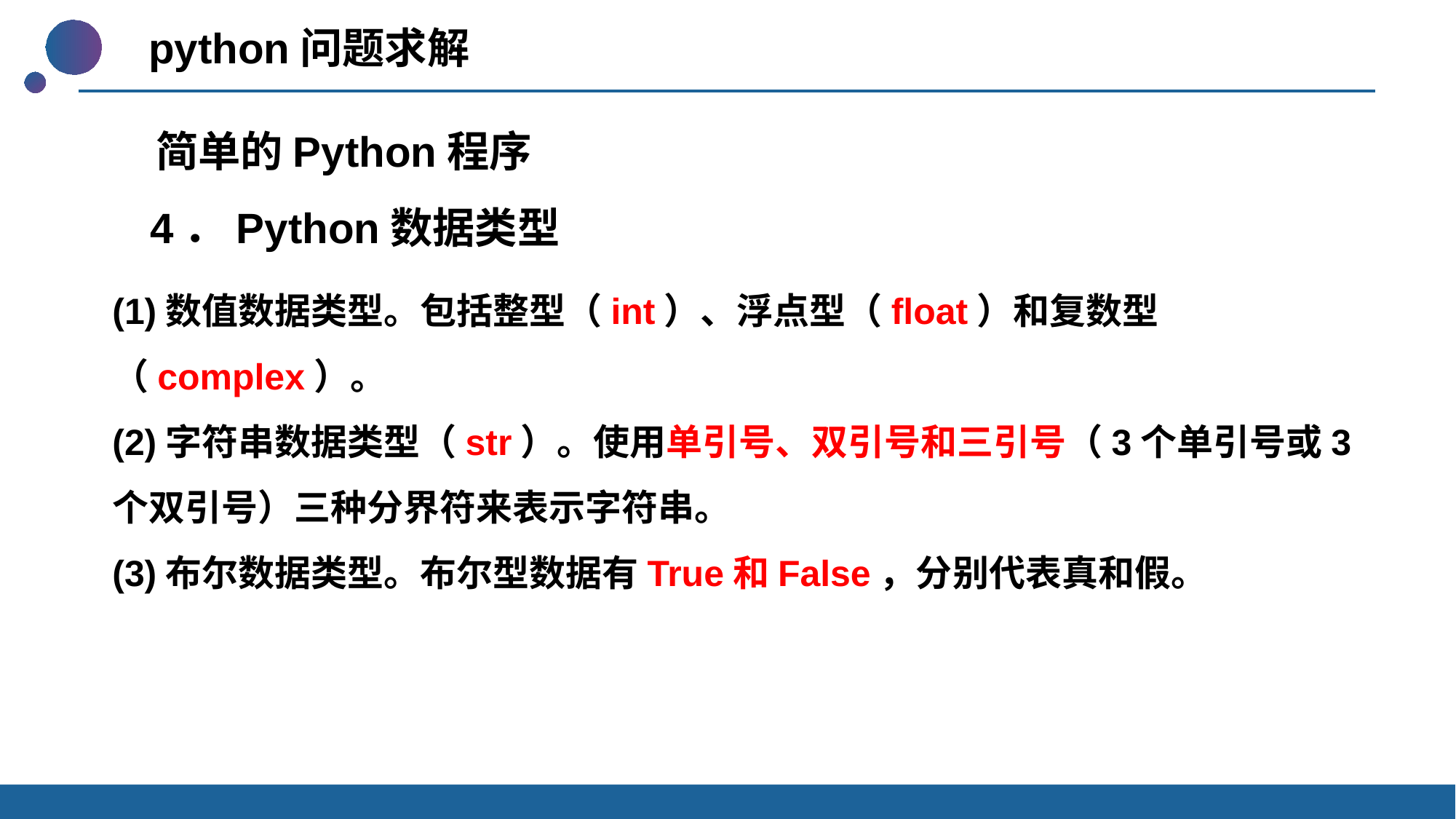

python问题求解

  简单的Python程序
  4．Python数据类型
(1)数值数据类型。包括整型（int）、浮点型（float）和复数型（complex）。
(2)字符串数据类型（str）。使用单引号、双引号和三引号（3个单引号或3个双引号）三种分界符来表示字符串。
(3)布尔数据类型。布尔型数据有True和False，分别代表真和假。